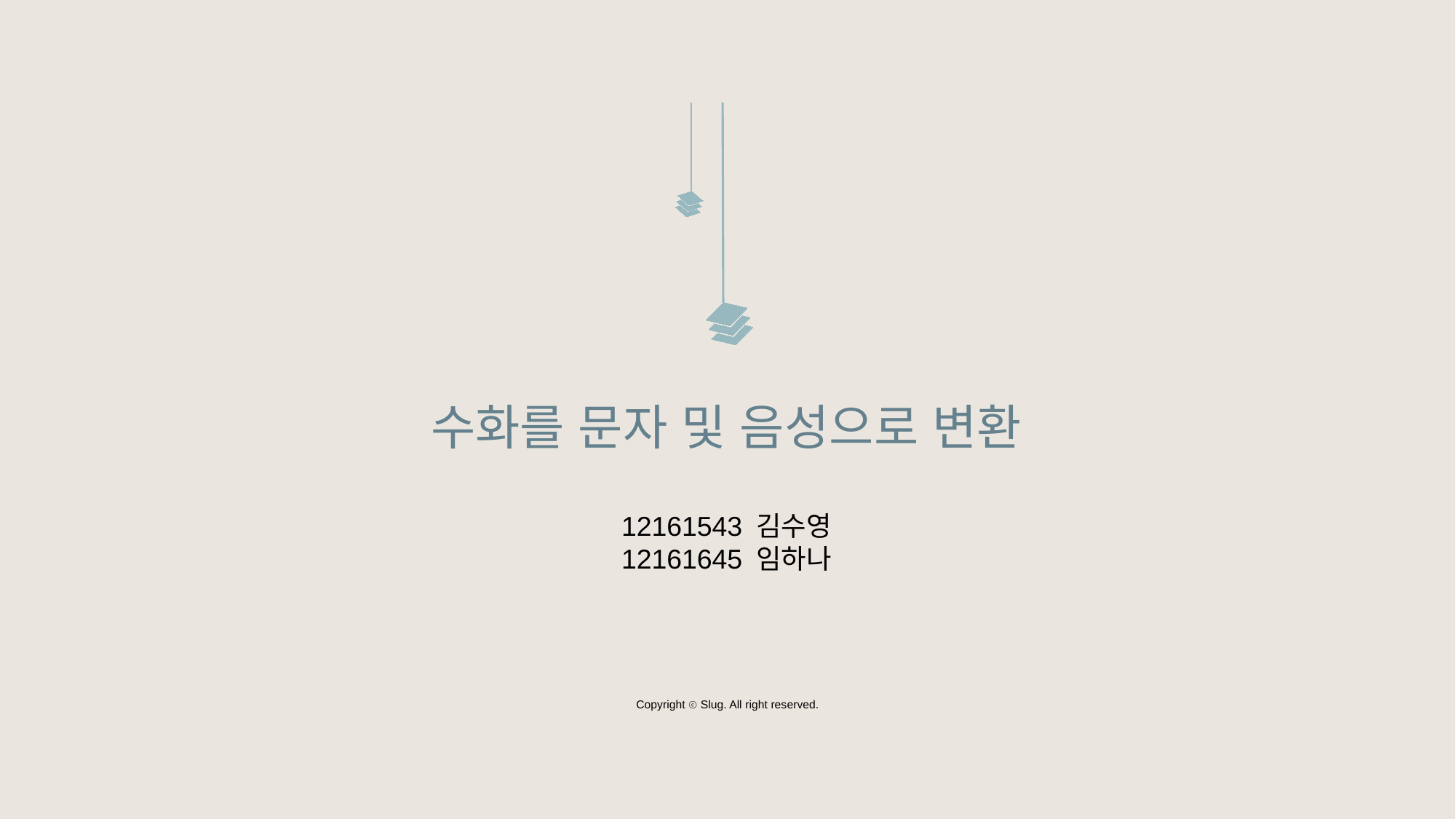

수화를 문자 및 음성으로 변환
12161543 김수영
12161645 임하나
Copyright ⓒ Slug. All right reserved.